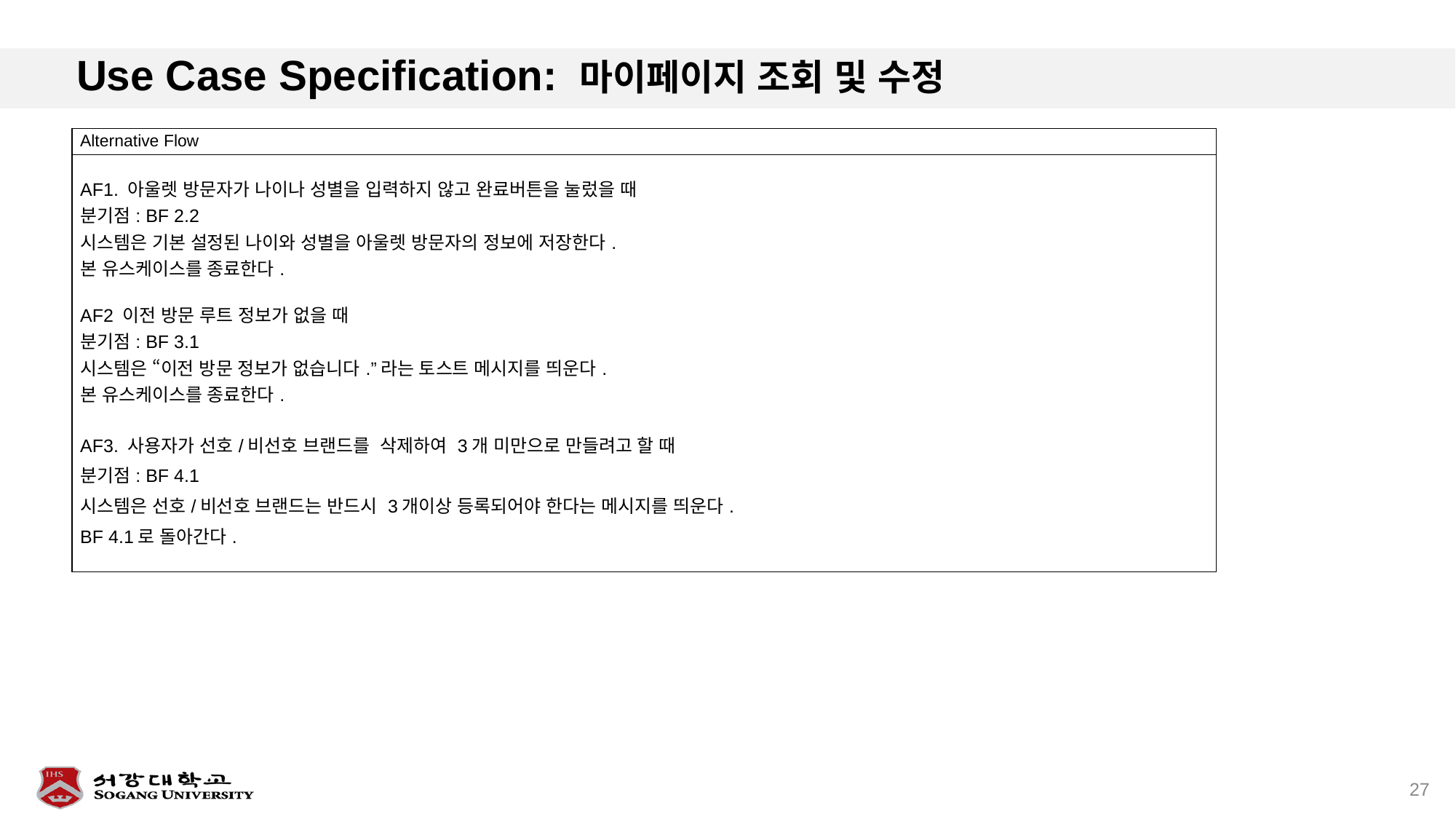

# Use Case Specification: 마이페이지 조회 및 수정
| Alternative Flow |
| --- |
| AF1. 아울렛 방문자가 나이나 성별을 입력하지 않고 완료버튼을 눌렀을 때 분기점: BF 2.2 시스템은 기본 설정된 나이와 성별을 아울렛 방문자의 정보에 저장한다. 본 유스케이스를 종료한다. AF2 이전 방문 루트 정보가 없을 때 분기점: BF 3.1 시스템은 “이전 방문 정보가 없습니다.”라는 토스트 메시지를 띄운다. 본 유스케이스를 종료한다. AF3. 사용자가 선호/비선호 브랜드를 삭제하여 3개 미만으로 만들려고 할 때 분기점: BF 4.1 시스템은 선호/비선호 브랜드는 반드시 3개이상 등록되어야 한다는 메시지를 띄운다. BF 4.1로 돌아간다. |
27